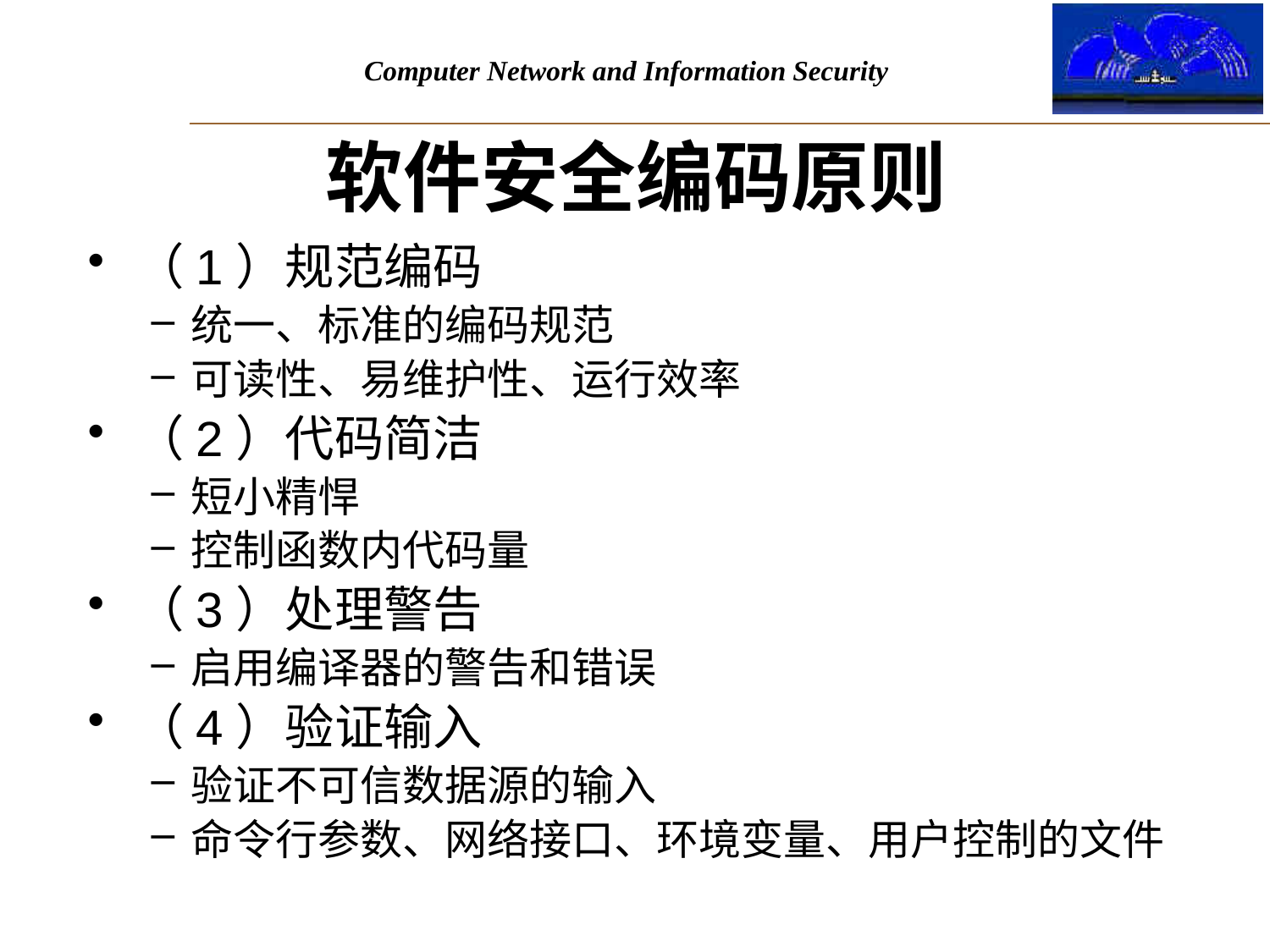

软件安全编码原则
（1）规范编码
统一、标准的编码规范
可读性、易维护性、运行效率
（2）代码简洁
短小精悍
控制函数内代码量
（3）处理警告
启用编译器的警告和错误
（4）验证输入
验证不可信数据源的输入
命令行参数、网络接口、环境变量、用户控制的文件